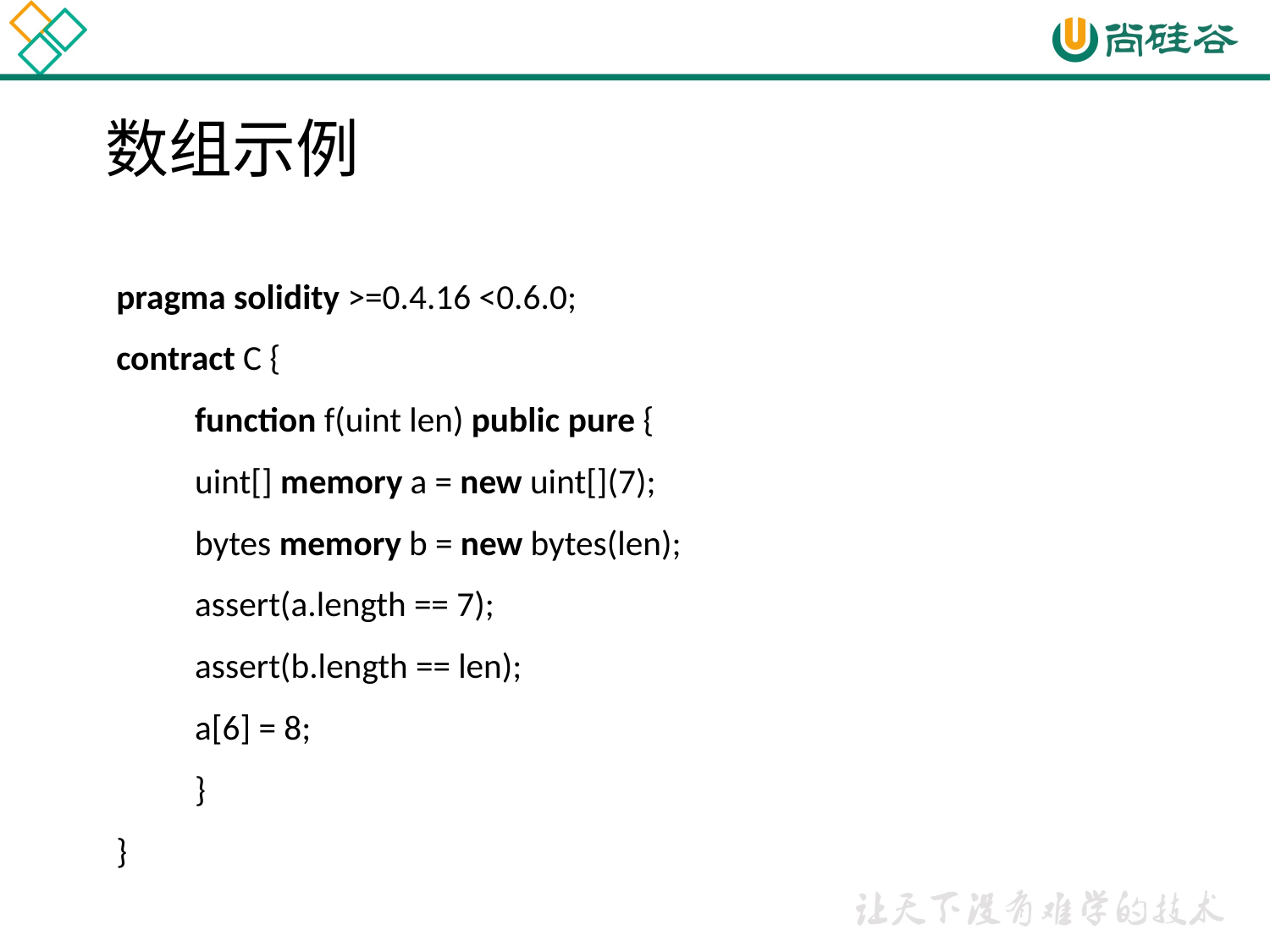

# 数组示例

pragma solidity >=0.4.16 <0.6.0;
contract C {
	function f(uint len) public pure {
		uint[] memory a = new uint[](7);
		bytes memory b = new bytes(len);
		assert(a.length == 7);
		assert(b.length == len);
		a[6] = 8;
	}
}